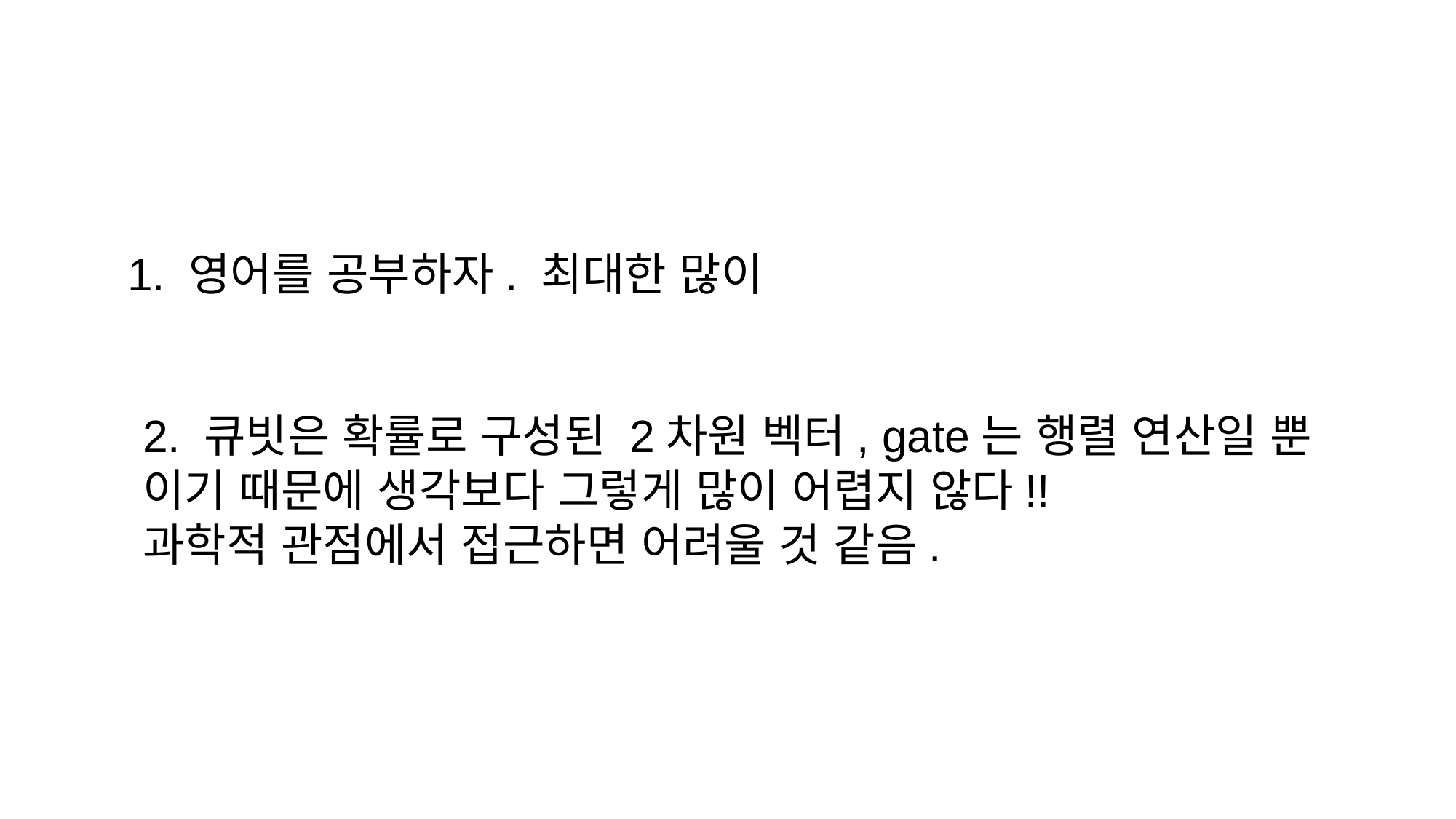

1. 영어를 공부하자. 최대한 많이
2. 큐빗은 확률로 구성된 2차원 벡터, gate는 행렬 연산일 뿐
이기 때문에 생각보다 그렇게 많이 어렵지 않다!!
과학적 관점에서 접근하면 어려울 것 같음.